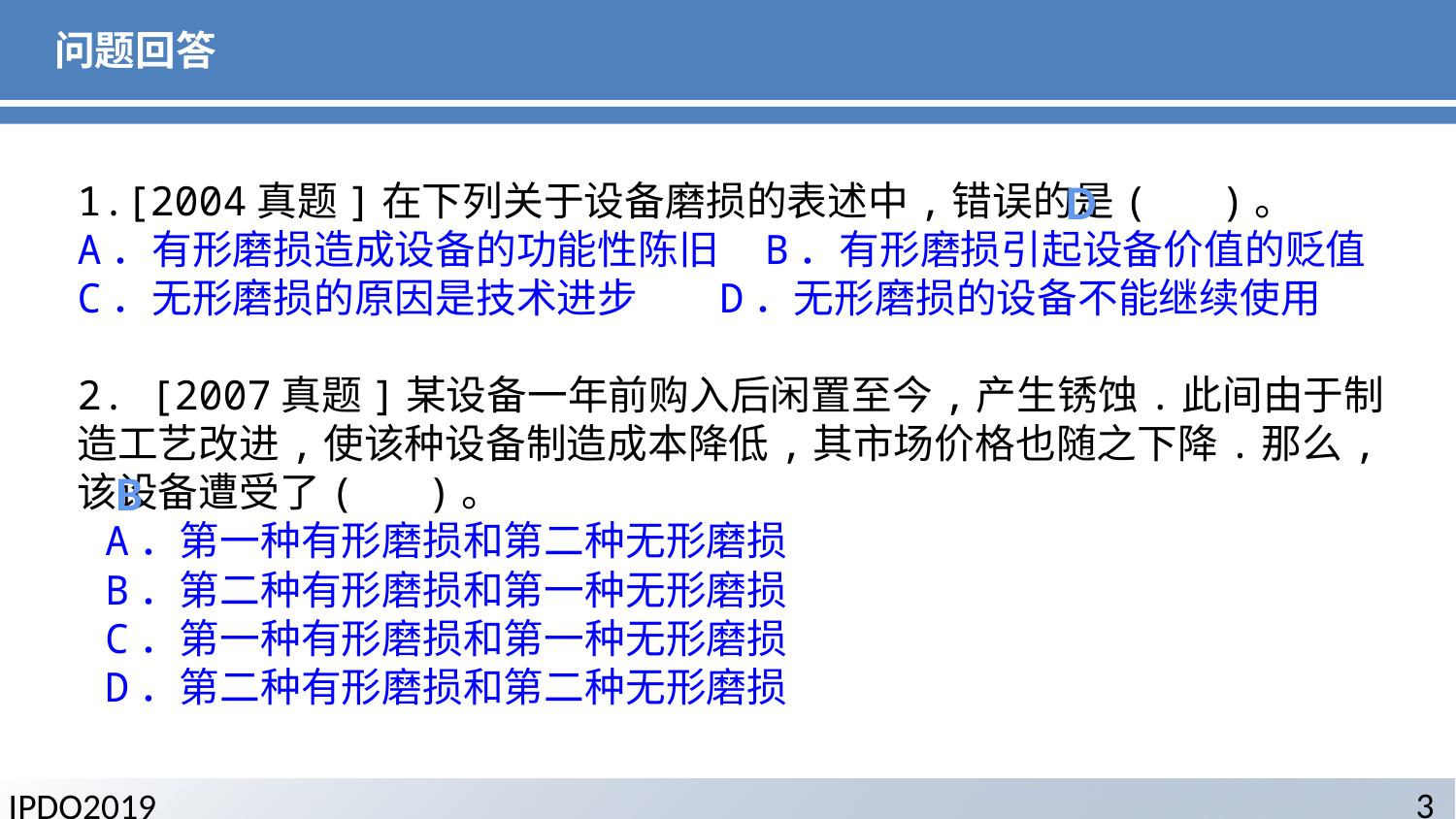

# 问题回答

D
1.[2004真题]在下列关于设备磨损的表述中,错误的是(   )。
A．有形磨损造成设备的功能性陈旧    B．有形磨损引起设备价值的贬值
C．无形磨损的原因是技术进步        D．无形磨损的设备不能继续使用

2. [2007真题]某设备一年前购入后闲置至今,产生锈蚀.此间由于制造工艺改进,使该种设备制造成本降低,其市场价格也随之下降.那么,该设备遭受了(   )。
  A．第一种有形磨损和第二种无形磨损
  B．第二种有形磨损和第一种无形磨损
  C．第一种有形磨损和第一种无形磨损
  D．第二种有形磨损和第二种无形磨损
B
3
IPDO2019